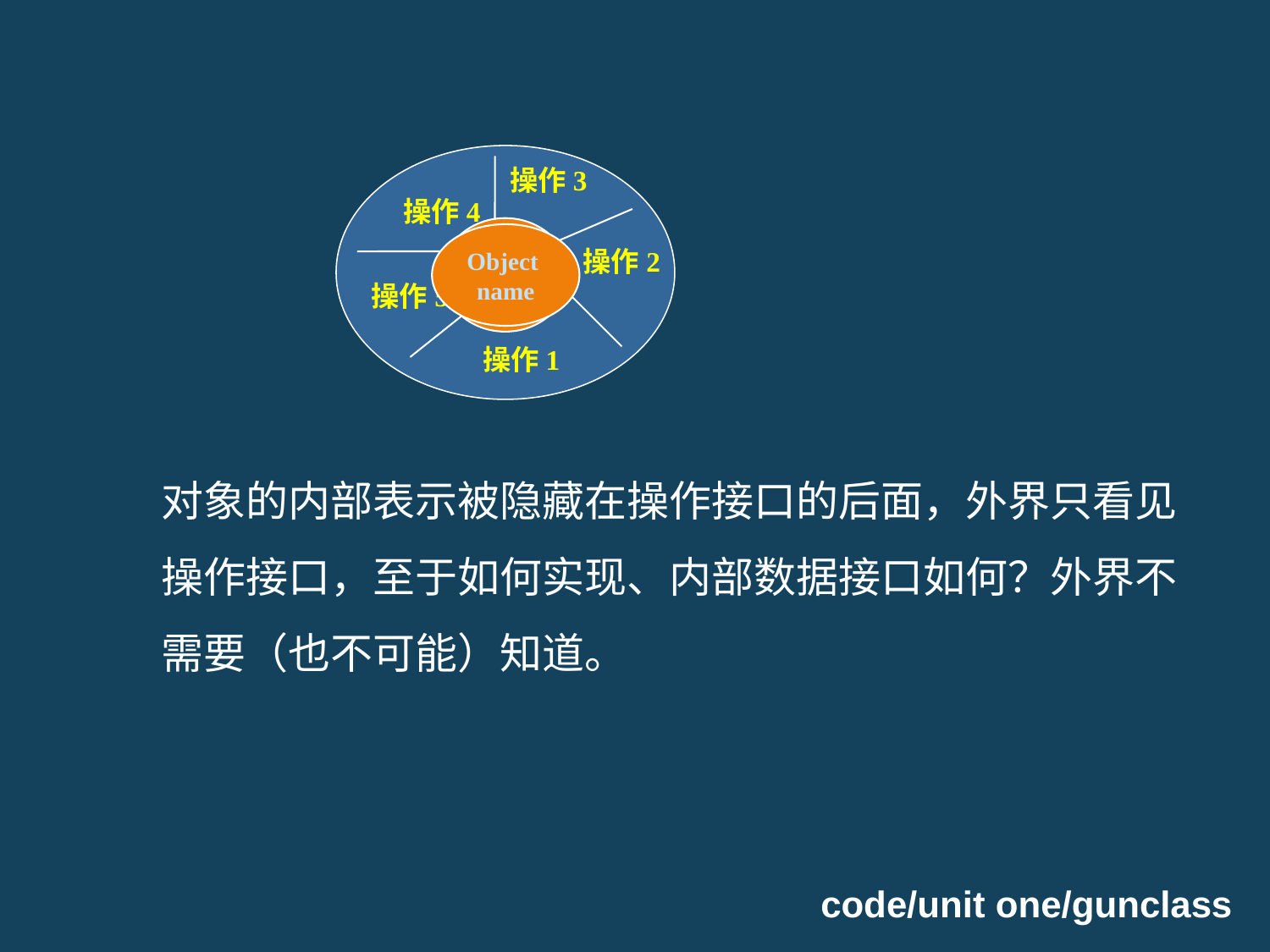

操作3
操作4

数据结构
Object
name
操作2

操作5

操作1
对象的内部表示被隐藏在操作接口的后面，外界只看见操作接口，至于如何实现、内部数据接口如何？外界不需要（也不可能）知道。
code/unit one/gunclass